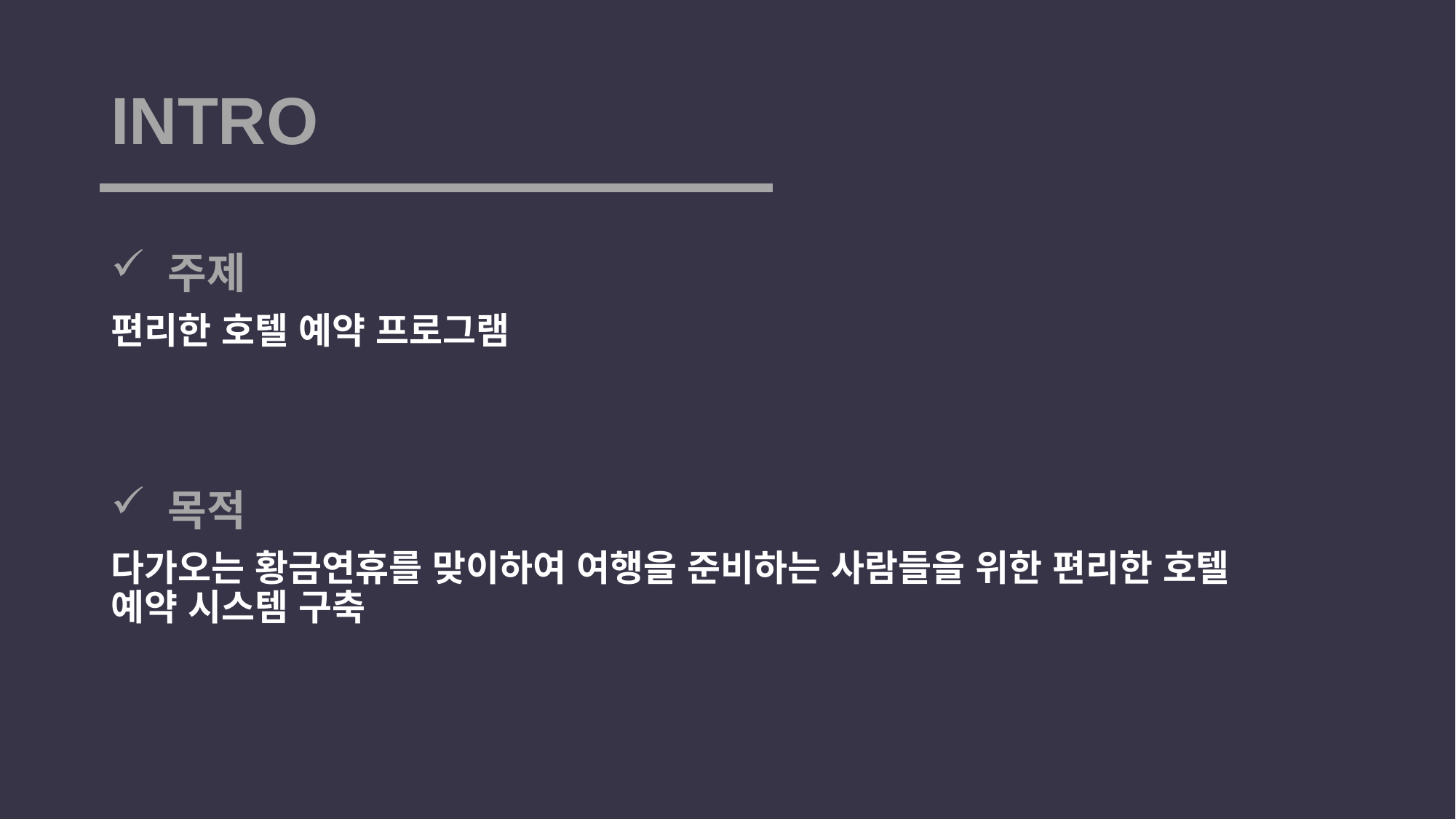

# INTRO
 주제
편리한 호텔 예약 프로그램

 목적
다가오는 황금연휴를 맞이하여 여행을 준비하는 사람들을 위한 편리한 호텔 예약 시스템 구축